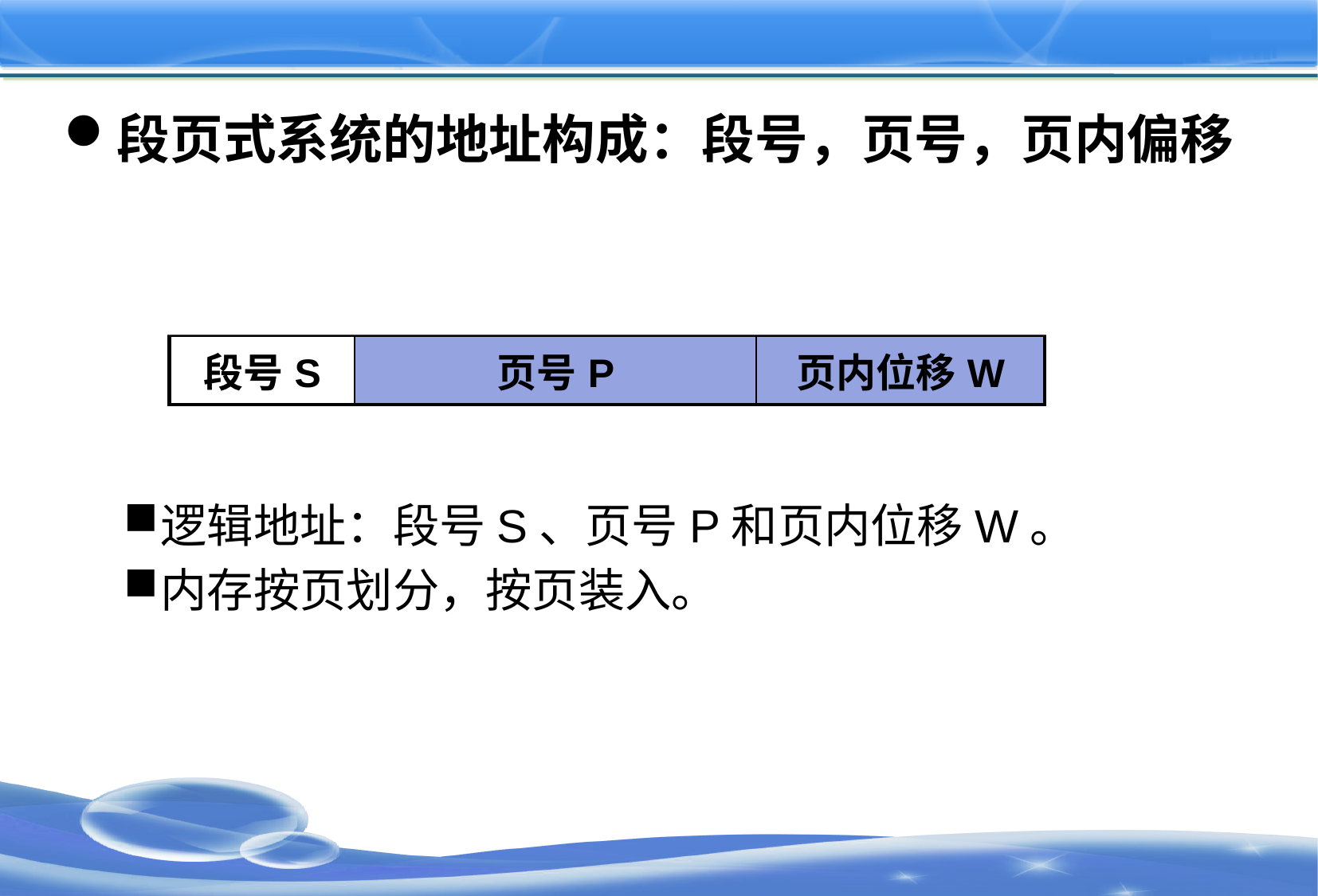

#
段页式系统的地址构成：段号，页号，页内偏移

逻辑地址：段号S、页号P和页内位移W。
内存按页划分，按页装入。

| 段号S | 段内位移W’ |
| --- | --- |

分离出P和W
| 段号S | 页号P | 页内位移W |
| --- | --- | --- |